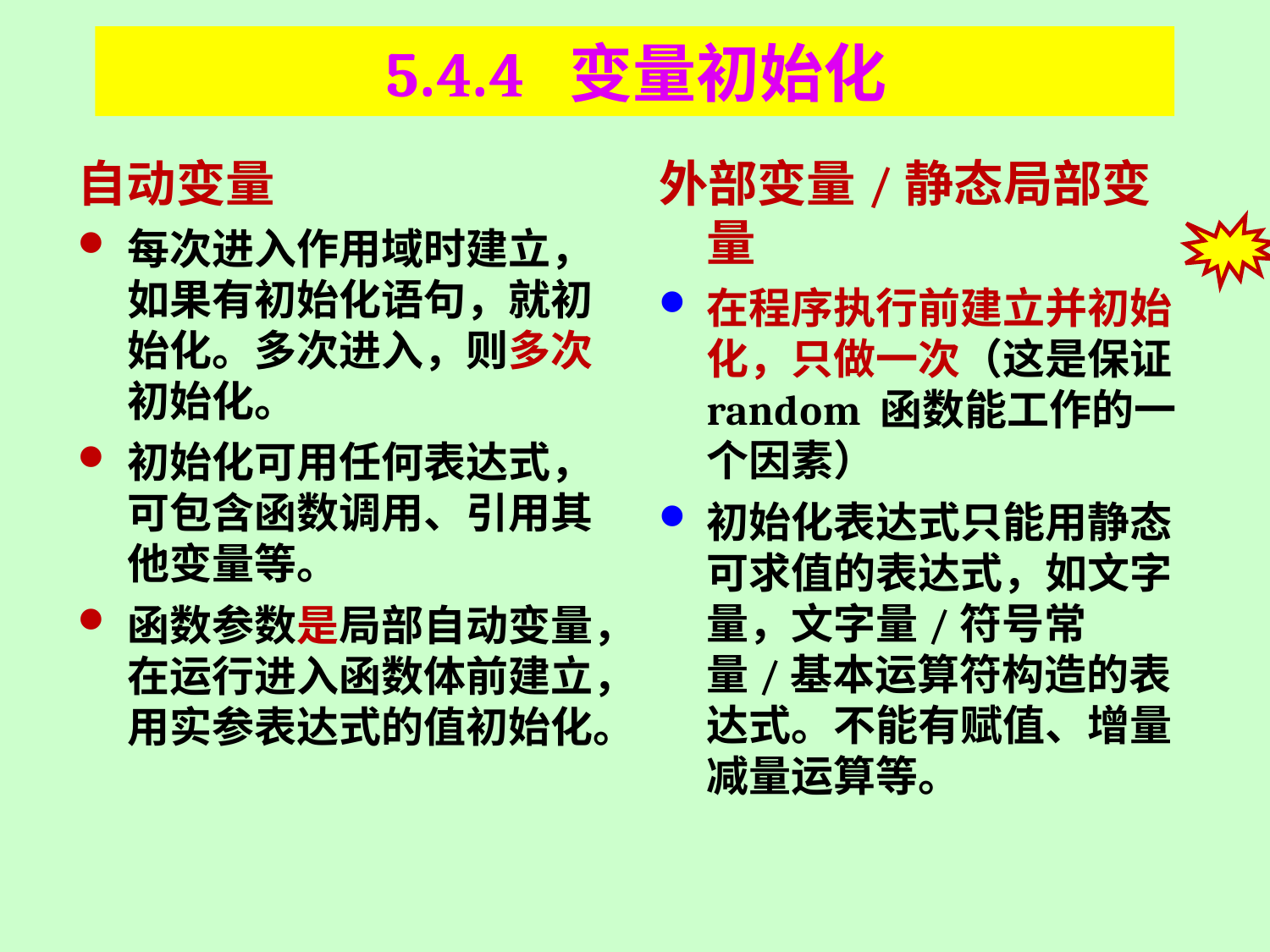

# 5.4.4  变量初始化
自动变量
每次进入作用域时建立，如果有初始化语句，就初始化。多次进入，则多次初始化。
初始化可用任何表达式，可包含函数调用、引用其他变量等。
函数参数是局部自动变量，在运行进入函数体前建立，用实参表达式的值初始化。
外部变量/静态局部变量
在程序执行前建立并初始化，只做一次（这是保证 random 函数能工作的一个因素）
初始化表达式只能用静态可求值的表达式，如文字量，文字量/符号常量/基本运算符构造的表达式。不能有赋值、增量减量运算等。

23